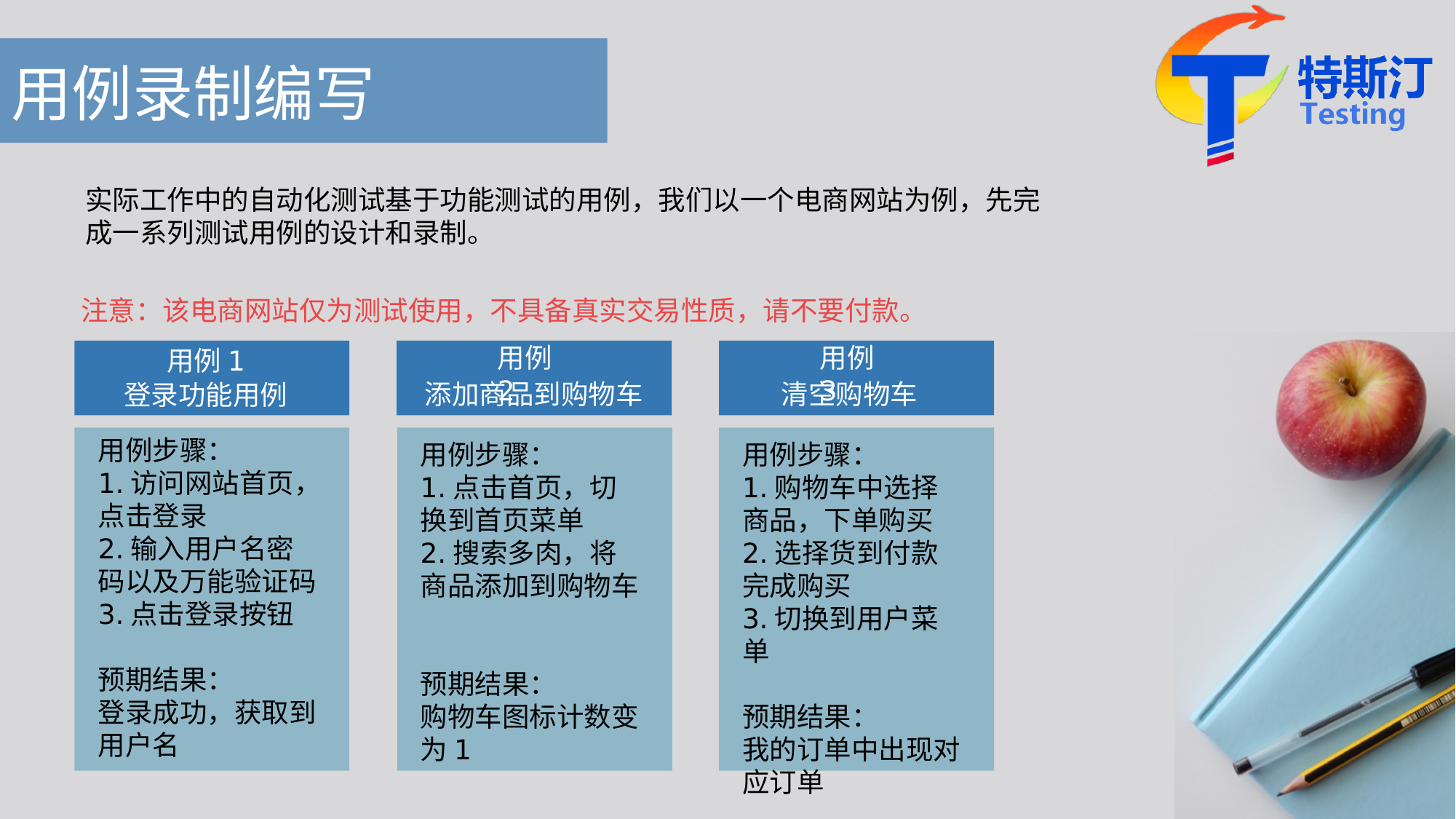

# 用例录制编写
实际工作中的自动化测试基于功能测试的用例，我们以一个电商网站为例，先完成一系列测试用例的设计和录制。
注意：该电商网站仅为测试使用，不具备真实交易性质，请不要付款。
用例2
用例3
用例1

添加商品到购物车
清空购物车
登录功能用例

用例步骤：
1.访问网站首页，点击登录
2.输入用户名密码以及万能验证码
3.点击登录按钮

预期结果：
登录成功，获取到用户名

用例步骤：
1.点击首页，切换到首页菜单
2.搜索多肉，将商品添加到购物车

预期结果：
购物车图标计数变为1
用例步骤：
1.购物车中选择商品，下单购买
2.选择货到付款完成购买
3.切换到用户菜单

预期结果：
我的订单中出现对应订单